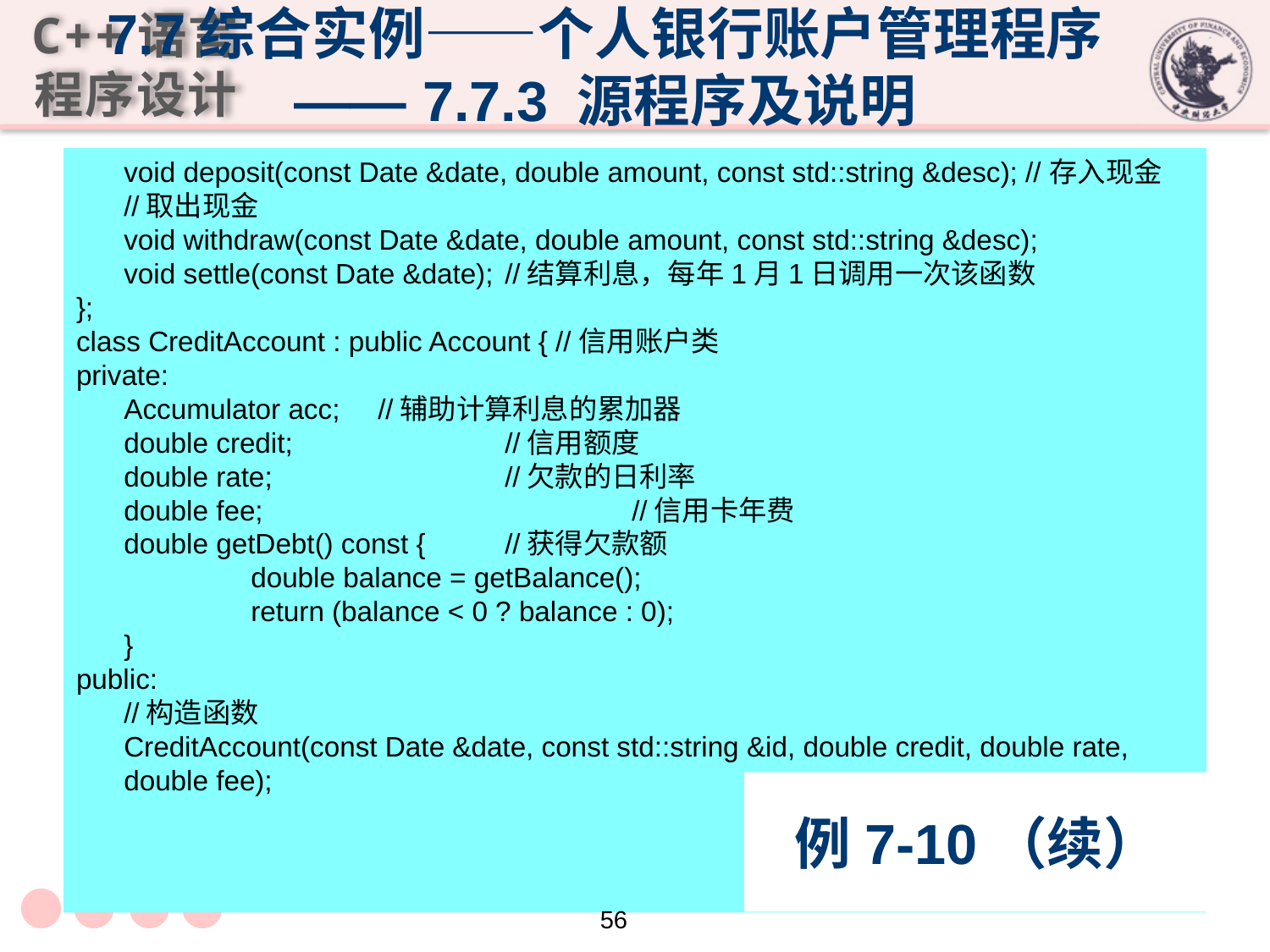

7.7综合实例——个人银行账户管理程序
—— 7.7.3 源程序及说明
	void deposit(const Date &date, double amount, const std::string &desc); //存入现金
	//取出现金
	void withdraw(const Date &date, double amount, const std::string &desc);
	void settle(const Date &date);	//结算利息，每年1月1日调用一次该函数
};
class CreditAccount : public Account { //信用账户类
private:
	Accumulator acc;	//辅助计算利息的累加器
	double credit;		//信用额度
	double rate;		//欠款的日利率
	double fee;			//信用卡年费
	double getDebt() const {	//获得欠款额
		double balance = getBalance();
		return (balance < 0 ? balance : 0);
	}
public:
	//构造函数
	CreditAccount(const Date &date, const std::string &id, double credit, double rate, double fee);

# 例7-10（续）
56